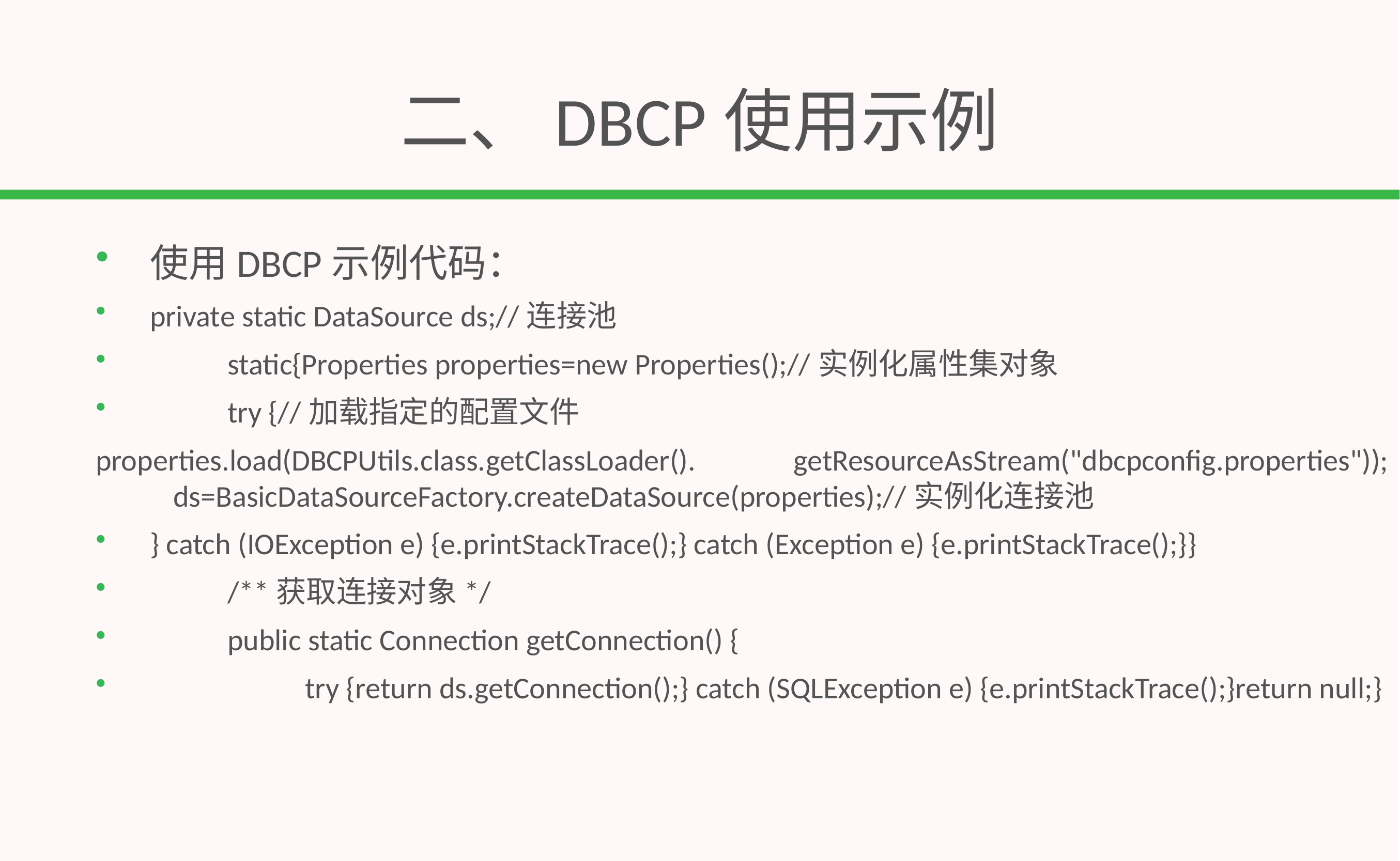

# 二、DBCP使用示例
使用DBCP示例代码：
private static DataSource ds;//连接池
	static{Properties properties=new Properties();//实例化属性集对象
	try {//加载指定的配置文件
properties.load(DBCPUtils.class.getClassLoader().		getResourceAsStream("dbcpconfig.properties"));	ds=BasicDataSourceFactory.createDataSource(properties);//实例化连接池
} catch (IOException e) {e.printStackTrace();} catch (Exception e) {e.printStackTrace();}}
	/**获取连接对象*/
	public static Connection getConnection() {
		try {return ds.getConnection();} catch (SQLException e) {e.printStackTrace();}return null;}